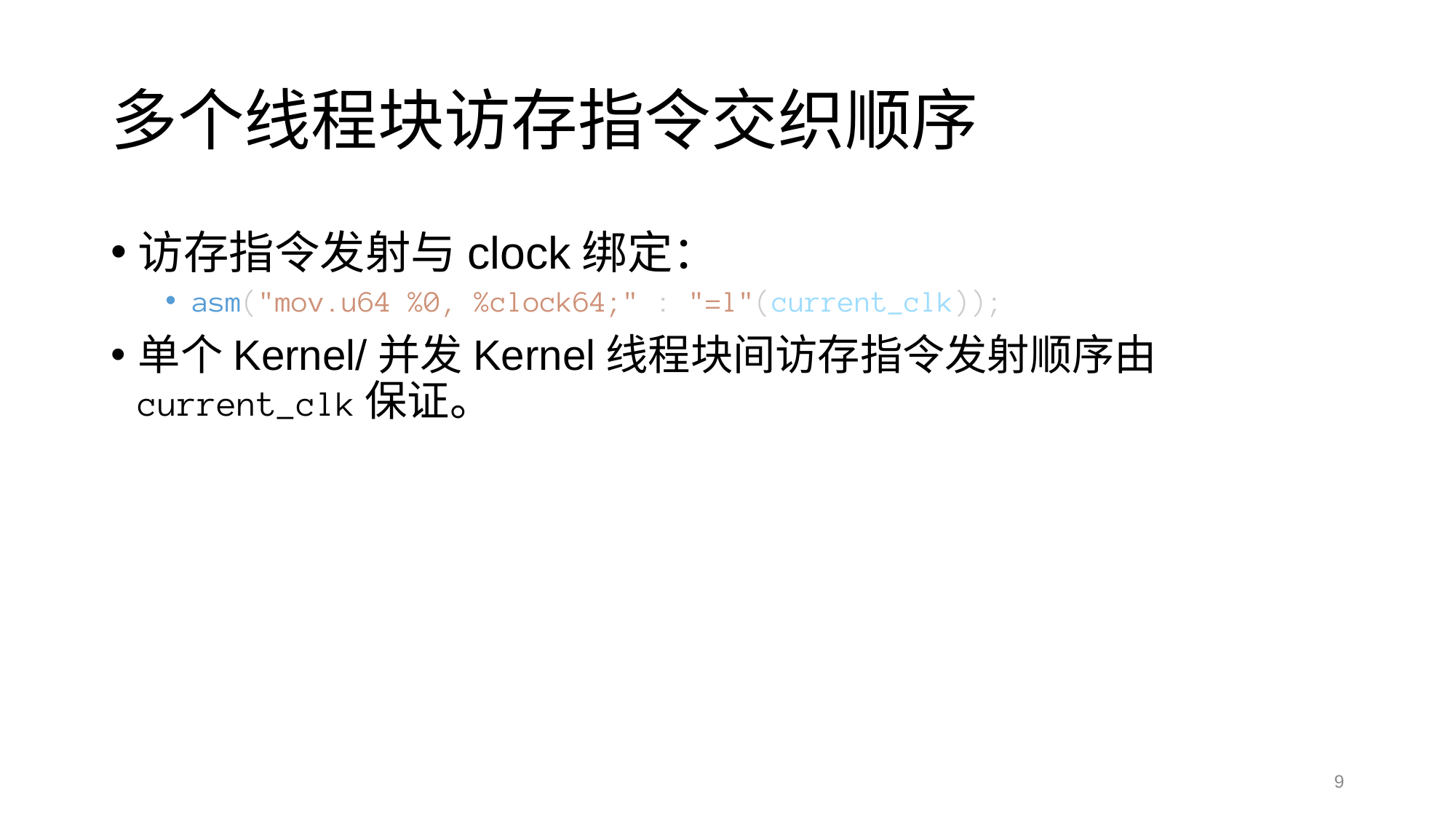

# 多个线程块访存指令交织顺序
访存指令发射与clock绑定：
asm("mov.u64 %0, %clock64;" : "=l"(current_clk));
单个Kernel/并发Kernel线程块间访存指令发射顺序由current_clk保证。
9